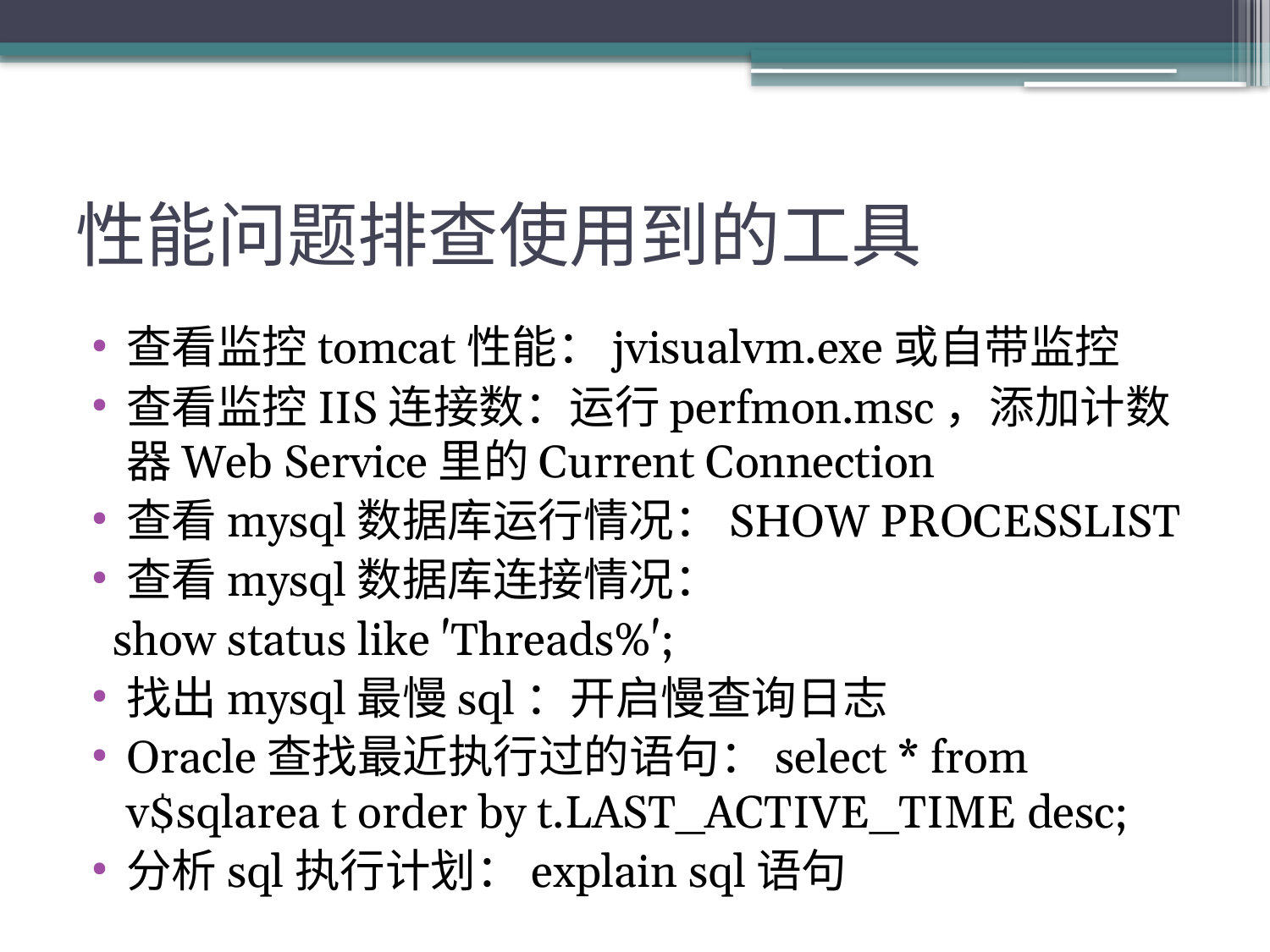

# 性能问题排查使用到的工具
查看监控tomcat性能：jvisualvm.exe或自带监控
查看监控IIS连接数：运行perfmon.msc，添加计数器Web Service里的Current Connection
查看mysql数据库运行情况：SHOW PROCESSLIST
查看mysql数据库连接情况：
  show status like 'Threads%';
找出mysql最慢sql：开启慢查询日志
Oracle查找最近执行过的语句：select * from v$sqlarea t order by t.LAST_ACTIVE_TIME desc;
分析sql执行计划：explain sql语句